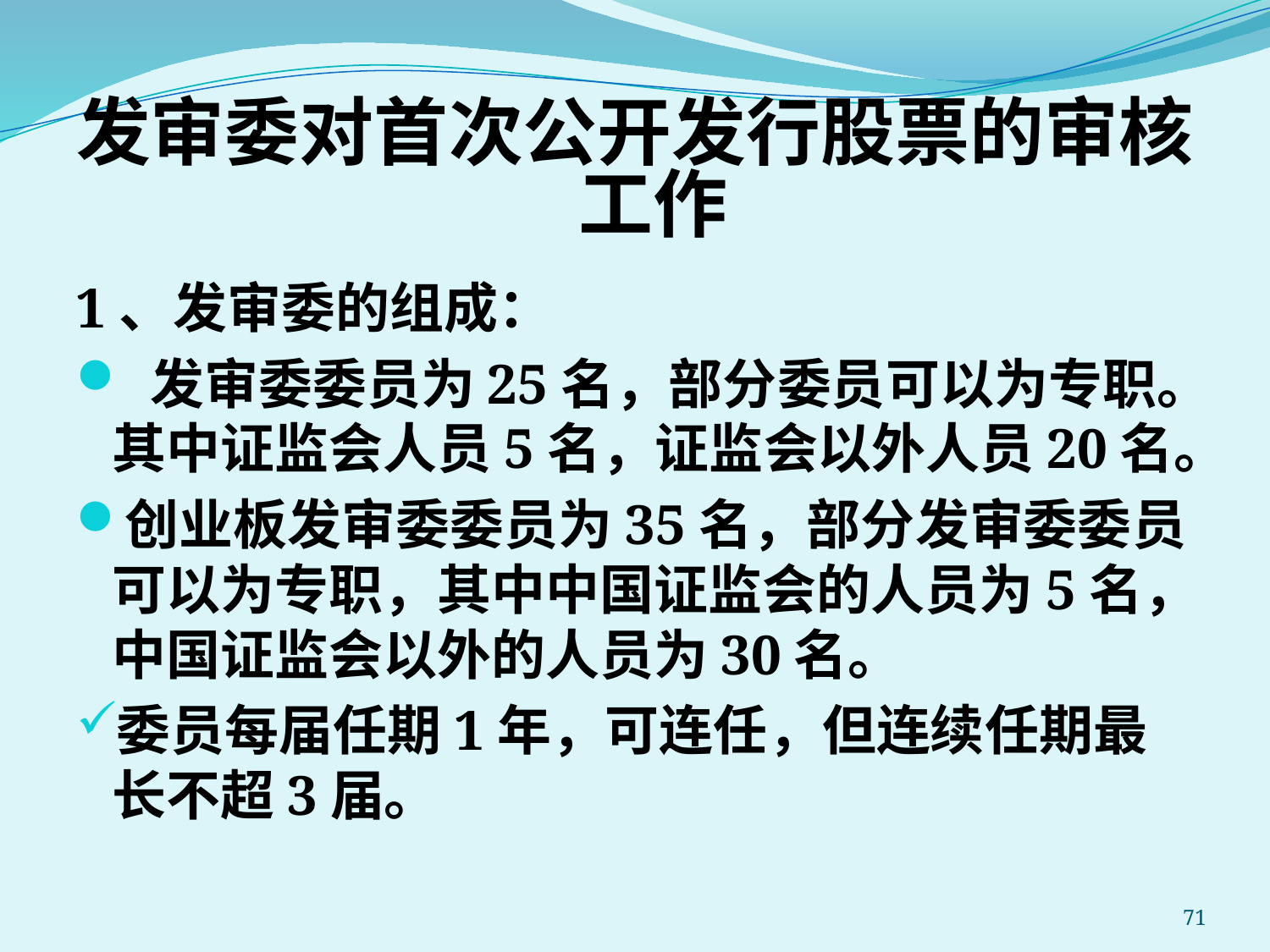

发审委对首次公开发行股票的审核工作

1、发审委的组成：
 发审委委员为25名，部分委员可以为专职。其中证监会人员5名，证监会以外人员20名。
创业板发审委委员为35名，部分发审委委员可以为专职，其中中国证监会的人员为5名，中国证监会以外的人员为30名。
委员每届任期1年，可连任，但连续任期最长不超3届。

71